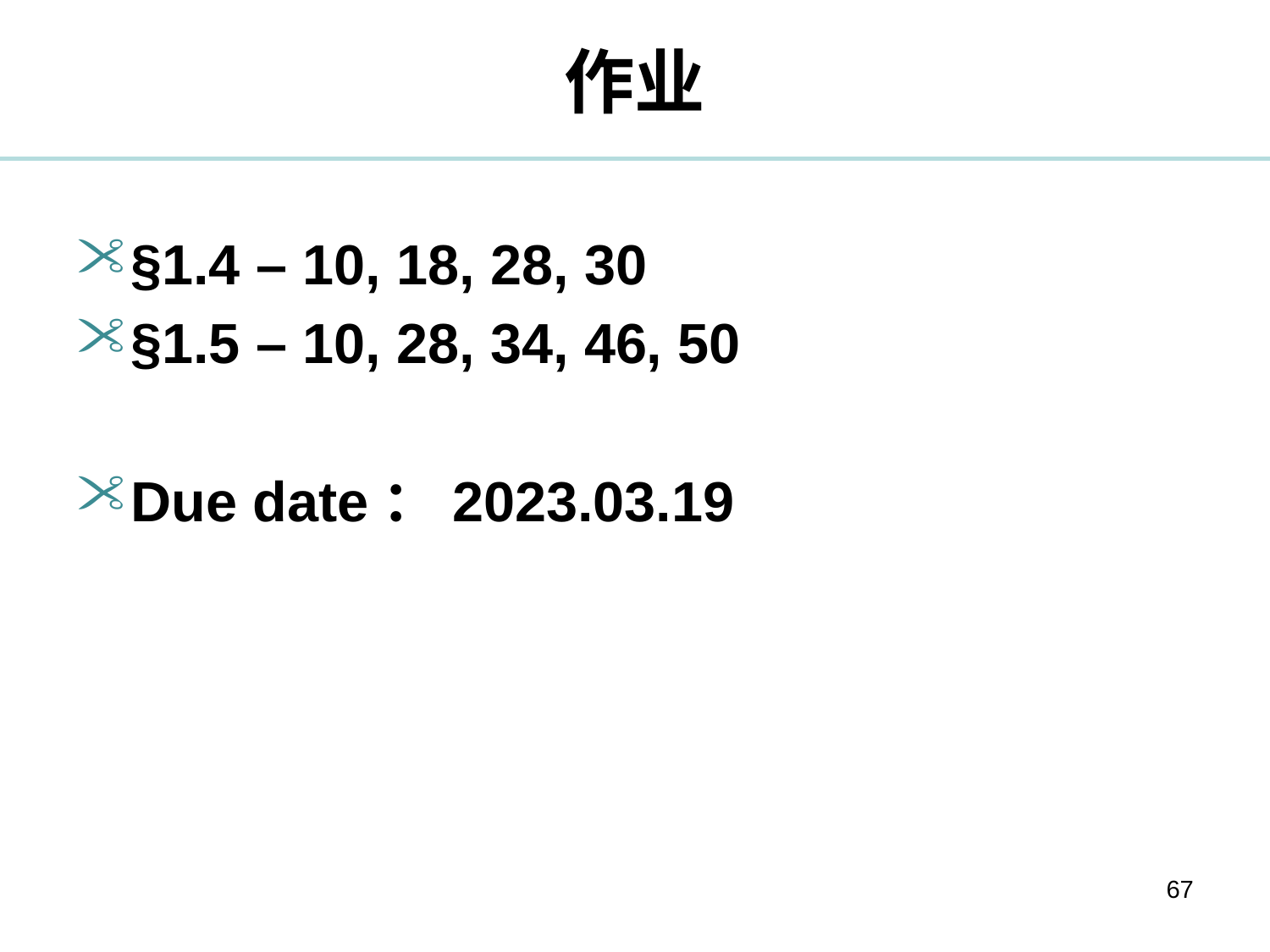

# 作业
§1.4 – 10, 18, 28, 30
§1.5 – 10, 28, 34, 46, 50

Due date：2023.03.19
67